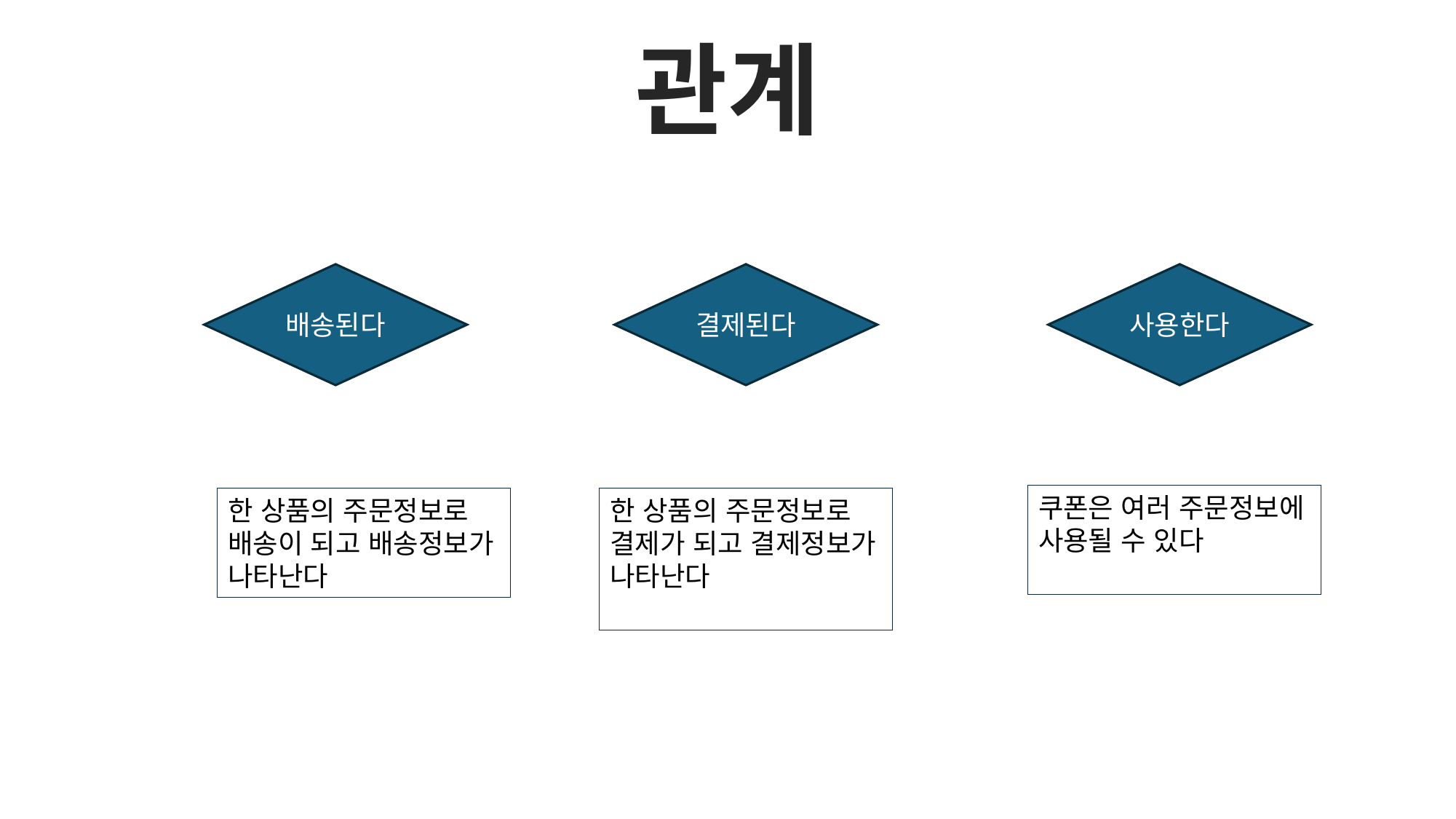

관계
사용한다
배송된다
결제된다
쿠폰은 여러 주문정보에 사용될 수 있다

한 상품의 주문정보로 배송이 되고 배송정보가 나타난다
한 상품의 주문정보로
결제가 되고 결제정보가 나타난다